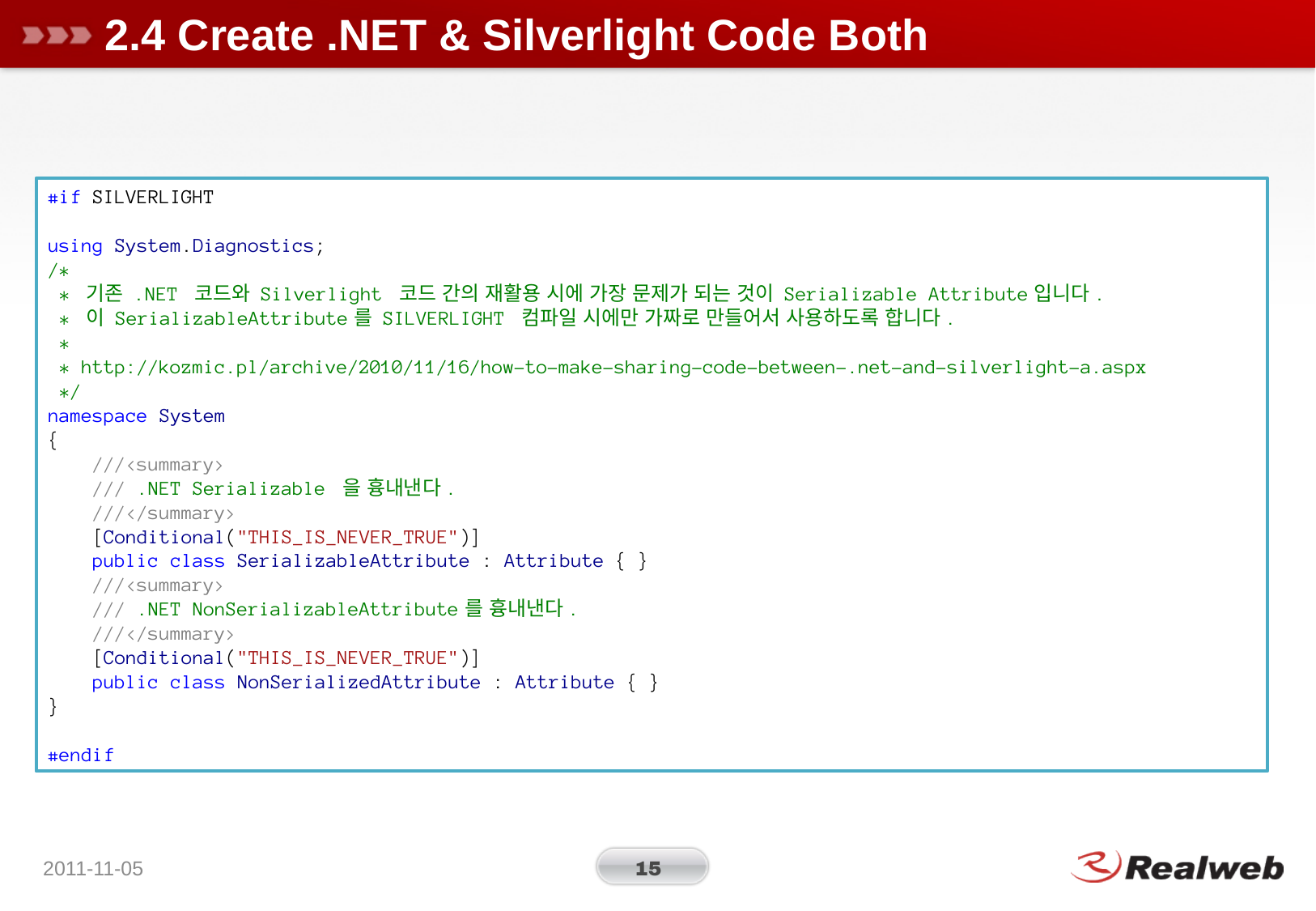

# 2.4 Create .NET & Silverlight Code Both
#if SILVERLIGHT

using System.Diagnostics;
/*
 * 기존 .NET 코드와 Silverlight 코드 간의 재활용 시에 가장 문제가 되는 것이 Serializable Attribute입니다.
 * 이 SerializableAttribute를 SILVERLIGHT 컴파일 시에만 가짜로 만들어서 사용하도록 합니다.
 *
 * http://kozmic.pl/archive/2010/11/16/how-to-make-sharing-code-between-.net-and-silverlight-a.aspx
 */
namespace System
{
    ///<summary>
    /// .NET Serializable 을 흉내낸다.
    ///</summary>
    [Conditional("THIS_IS_NEVER_TRUE")]
    public class SerializableAttribute : Attribute { }
    ///<summary>
    /// .NET NonSerializableAttribute를 흉내낸다.
    ///</summary>
    [Conditional("THIS_IS_NEVER_TRUE")]
    public class NonSerializedAttribute : Attribute { }
}

#endif
2011-11-05
15